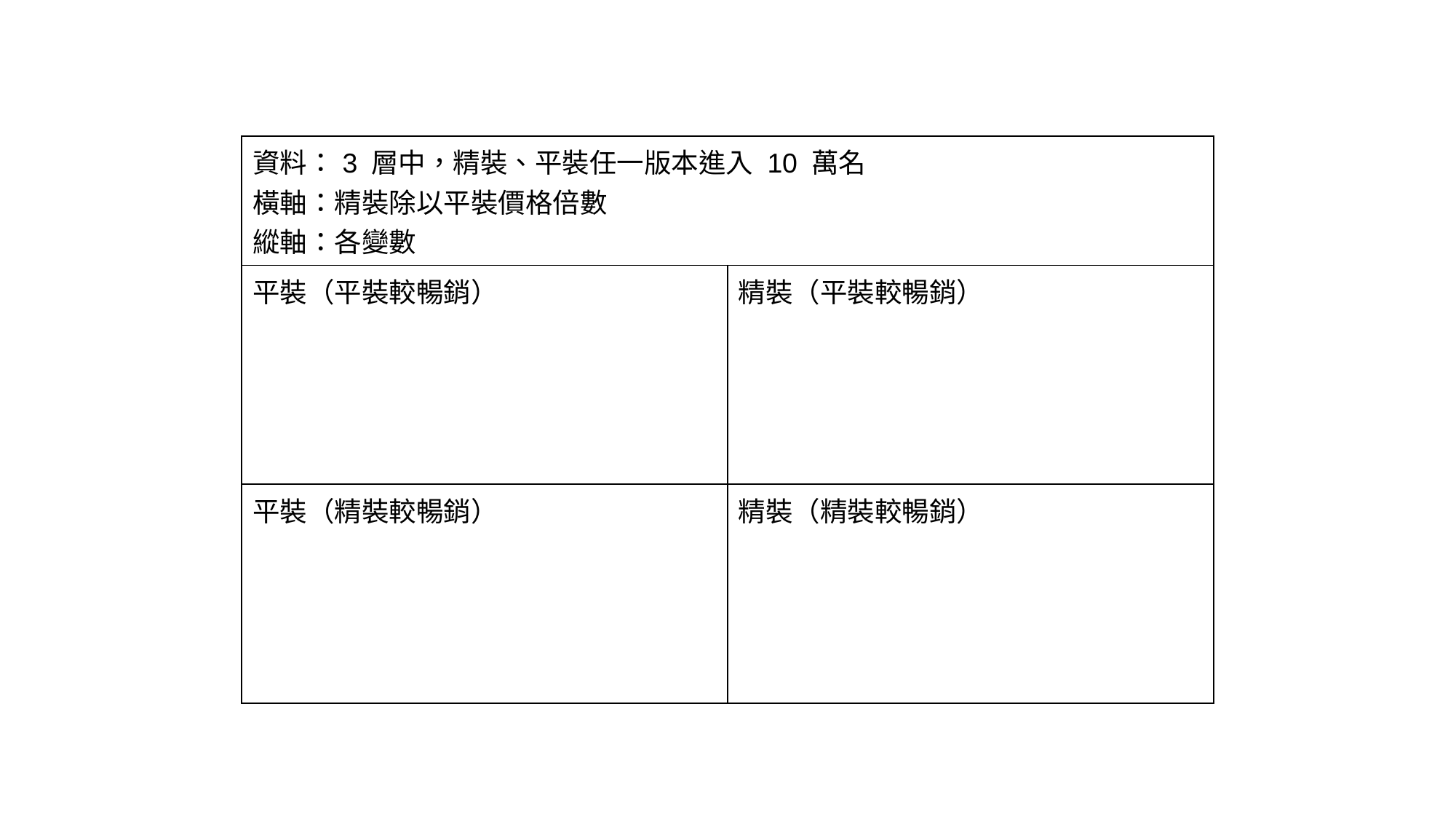

| 資料：3 層中，精裝、平裝任一版本進入 10 萬名 橫軸：精裝除以平裝價格倍數 縱軸：各變數 |  |
| --- | --- |
| 平裝（平裝較暢銷） | 精裝（平裝較暢銷） |
| 平裝（精裝較暢銷） | 精裝（精裝較暢銷） |